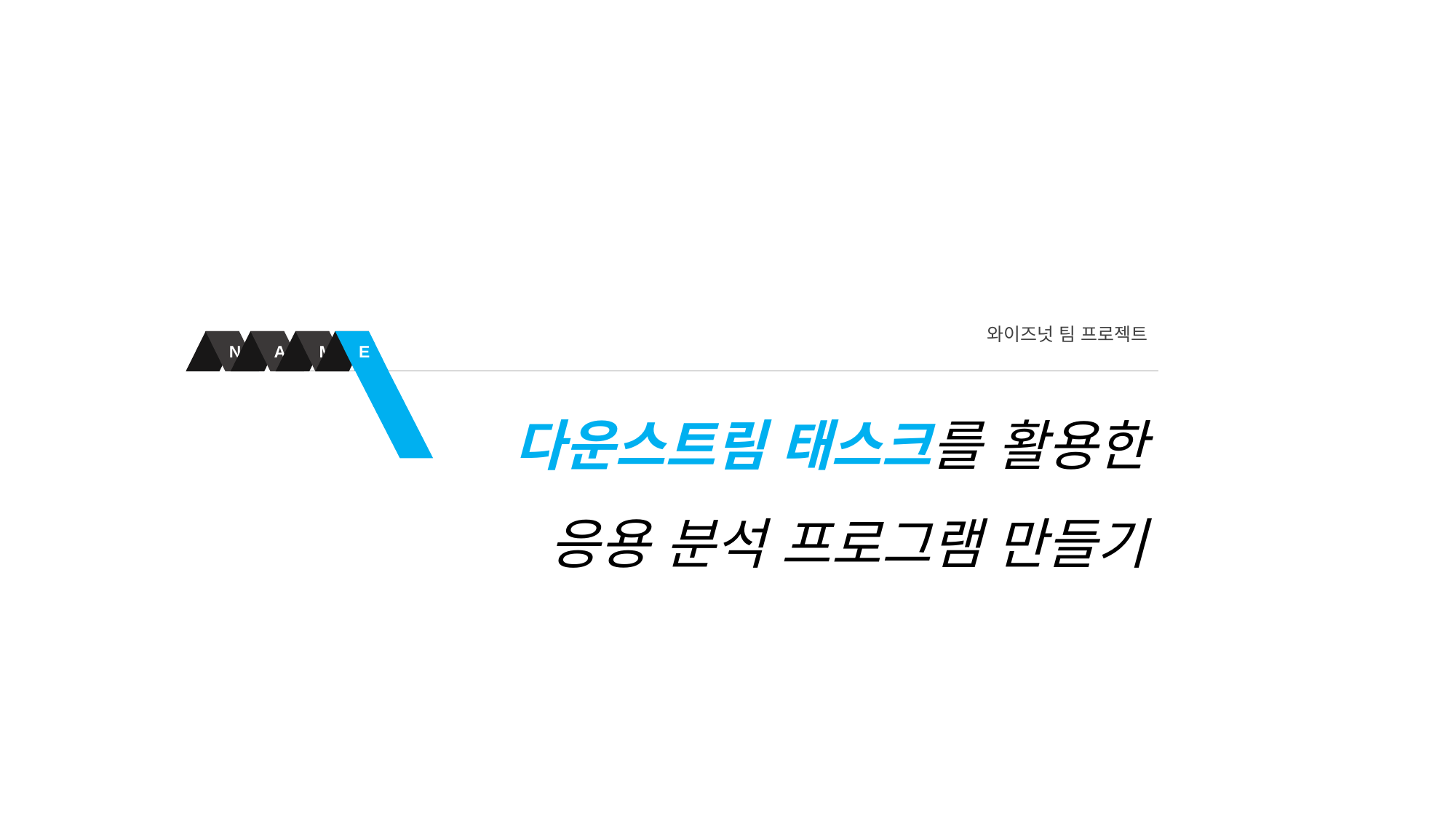

와이즈넛 팀 프로젝트

N

A

M

E

다운스트림 태스크를 활용한 응용 분석 프로그램 만들기